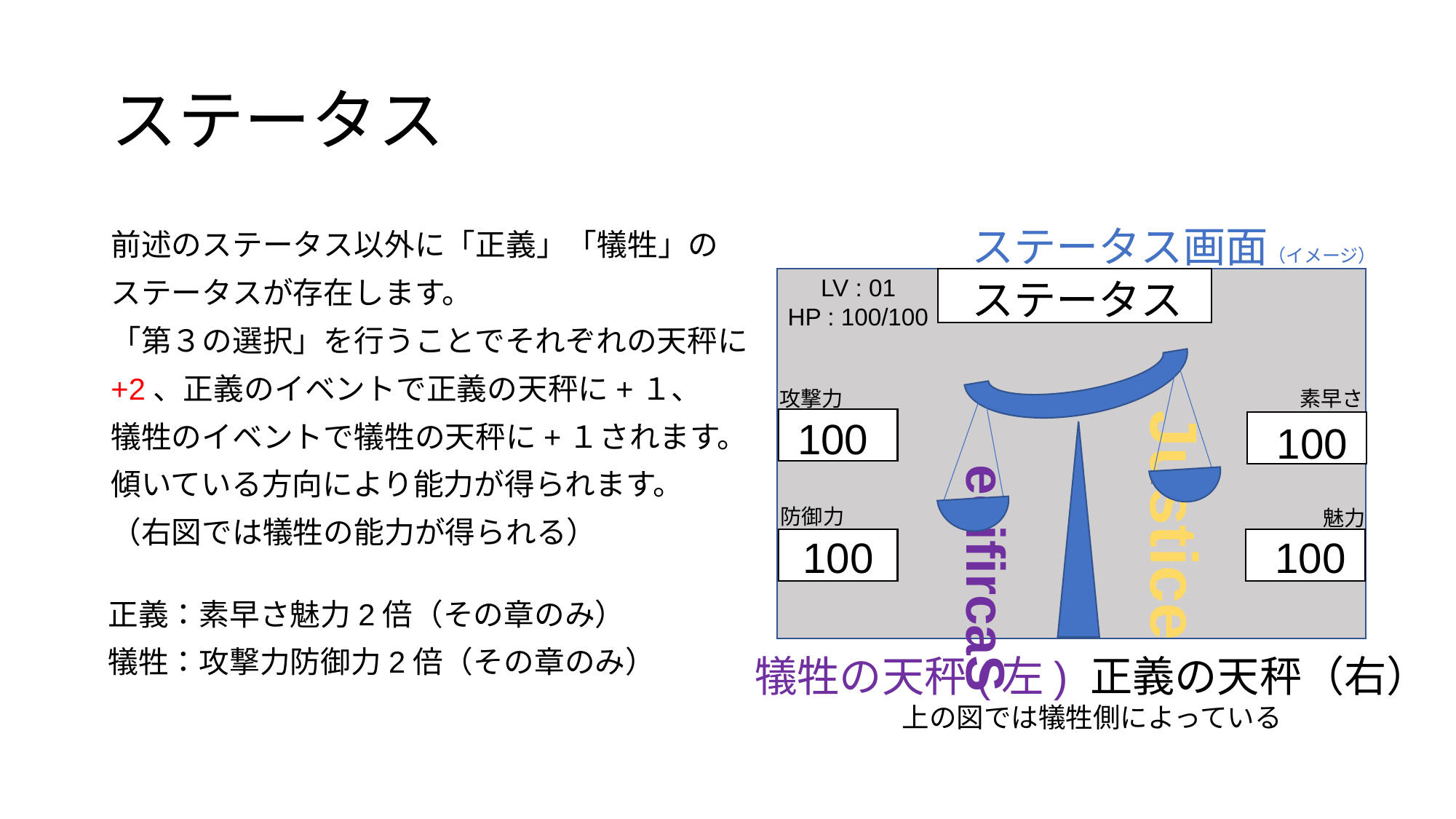

# ステータス
ステータス画面（イメージ）
前述のステータス以外に「正義」「犠牲」の
ステータスが存在します。
「第３の選択」を行うことでそれぞれの天秤に
+2、正義のイベントで正義の天秤に+１、
犠牲のイベントで犠牲の天秤に+１されます。
傾いている方向により能力が得られます。
（右図では犠牲の能力が得られる）

LV : 01
HP : 100/100
ステータス

ecifircaS
攻撃力
素早さ
Justice
100

100

防御力
魅力
100
100

正義：素早さ魅力2倍（その章のみ）
犠牲：攻撃力防御力2倍（その章のみ）
犠牲の天秤(左) 正義の天秤（右）
上の図では犠牲側によっている